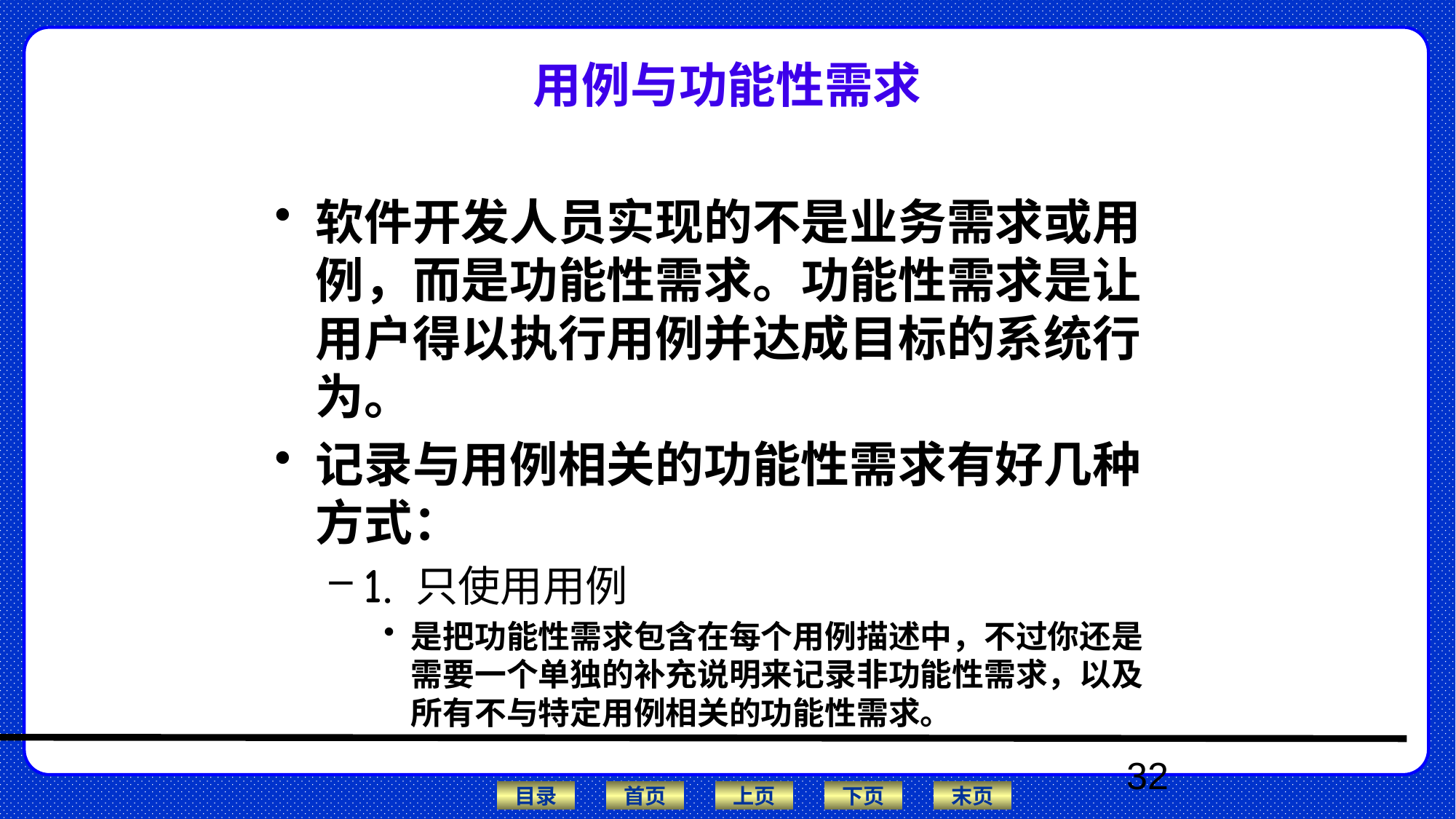

# 用例与功能性需求
软件开发人员实现的不是业务需求或用例，而是功能性需求。功能性需求是让用户得以执行用例并达成目标的系统行为。
记录与用例相关的功能性需求有好几种方式：
1. 只使用用例
是把功能性需求包含在每个用例描述中，不过你还是需要一个单独的补充说明来记录非功能性需求，以及所有不与特定用例相关的功能性需求。

32